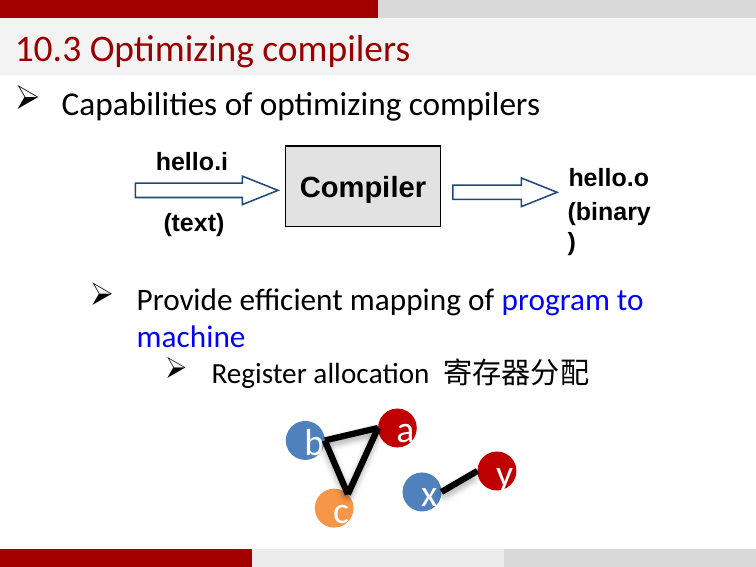

10.3 Optimizing compilers
Capabilities of optimizing compilers

Provide efficient mapping of program to machine
Register allocation 寄存器分配
hello.i
Compiler
hello.o

(binary)
(text)
a
b
y
x
c

12